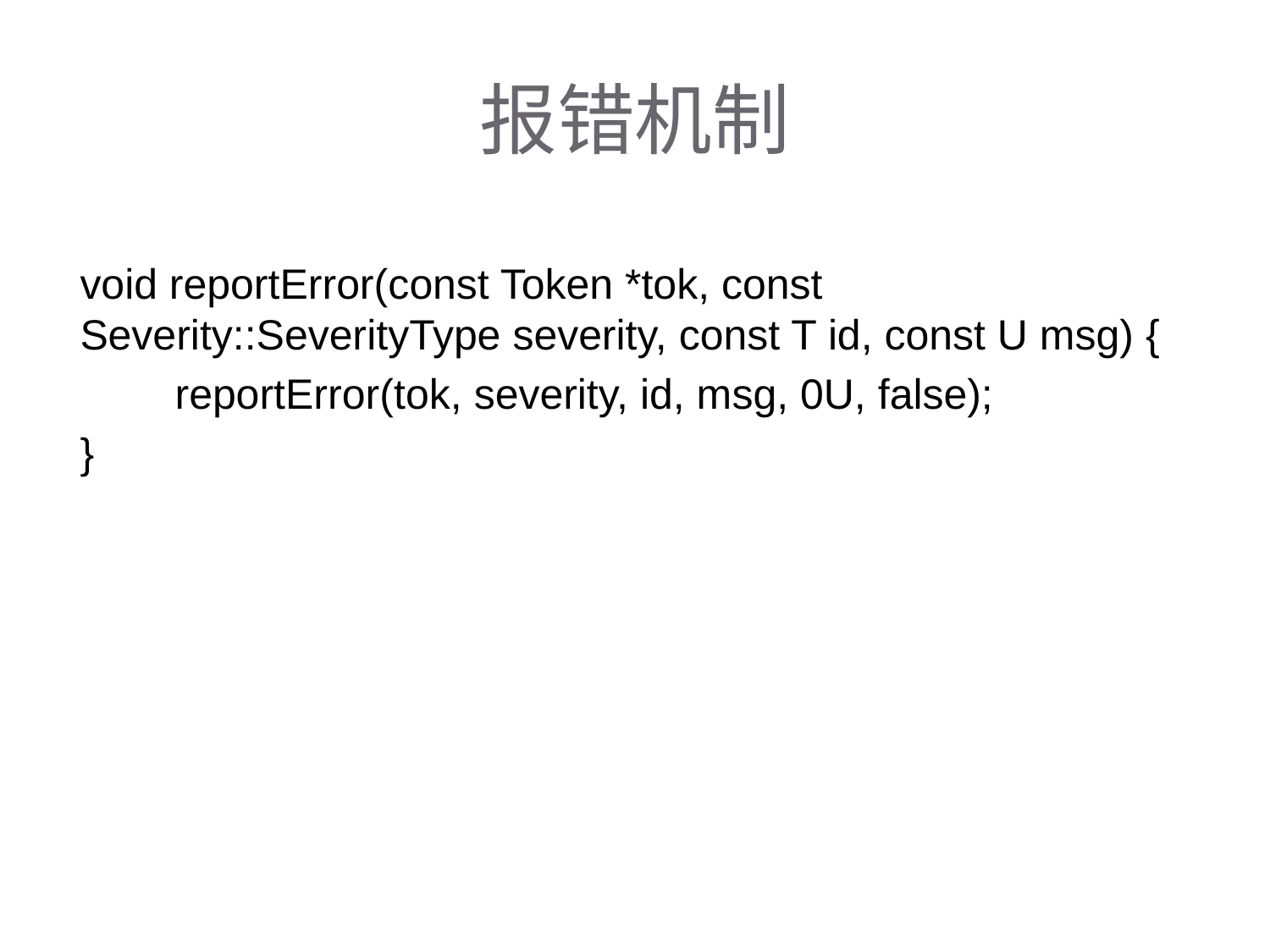

# 报错机制
void reportError(const Token *tok, const Severity::SeverityType severity, const T id, const U msg) {
        reportError(tok, severity, id, msg, 0U, false);
}